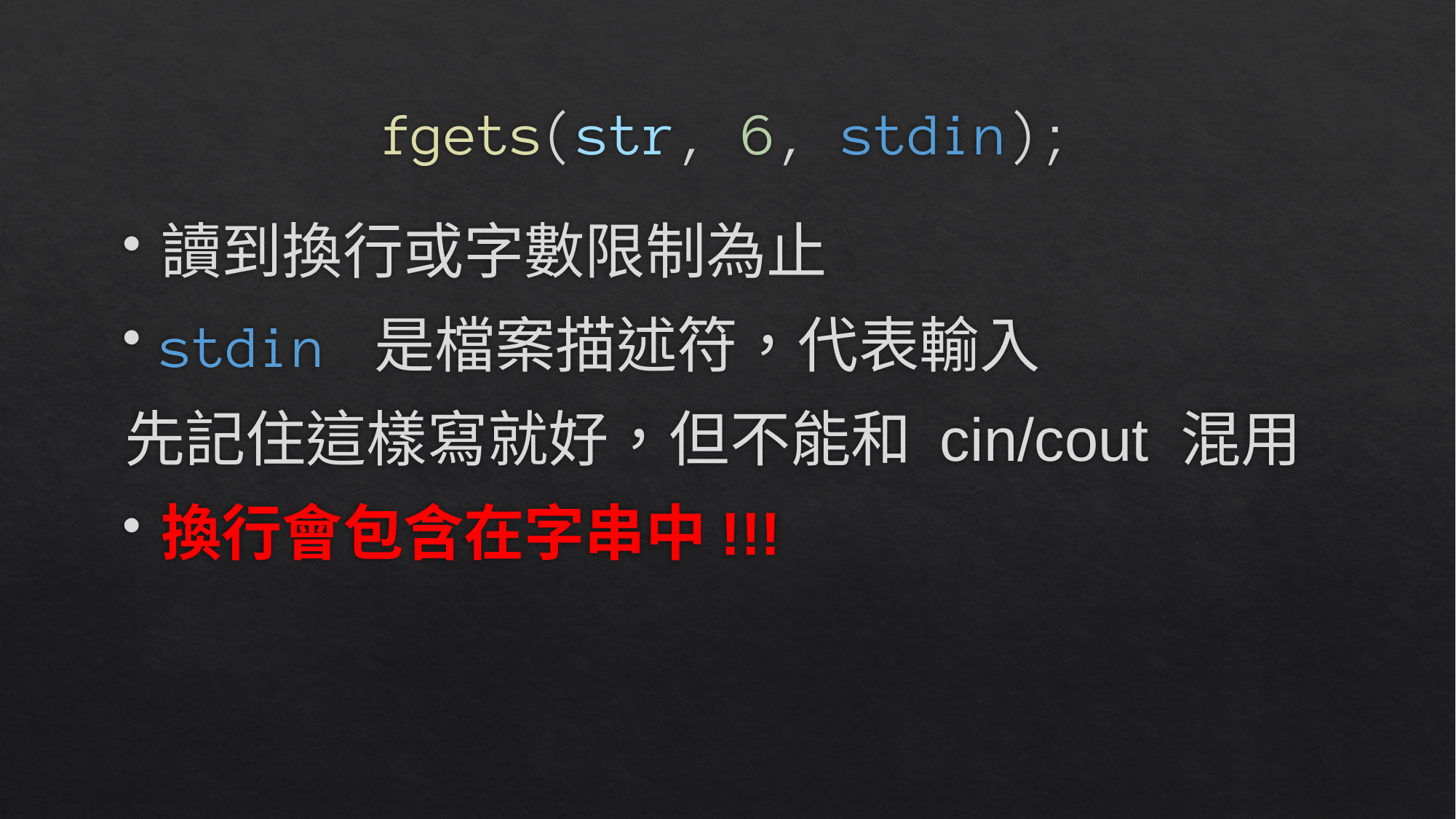

# fgets(str, 6, stdin);
讀到換行或字數限制為止
stdin 是檔案描述符，代表輸入
先記住這樣寫就好，但不能和 cin/cout 混用
換行會包含在字串中!!!